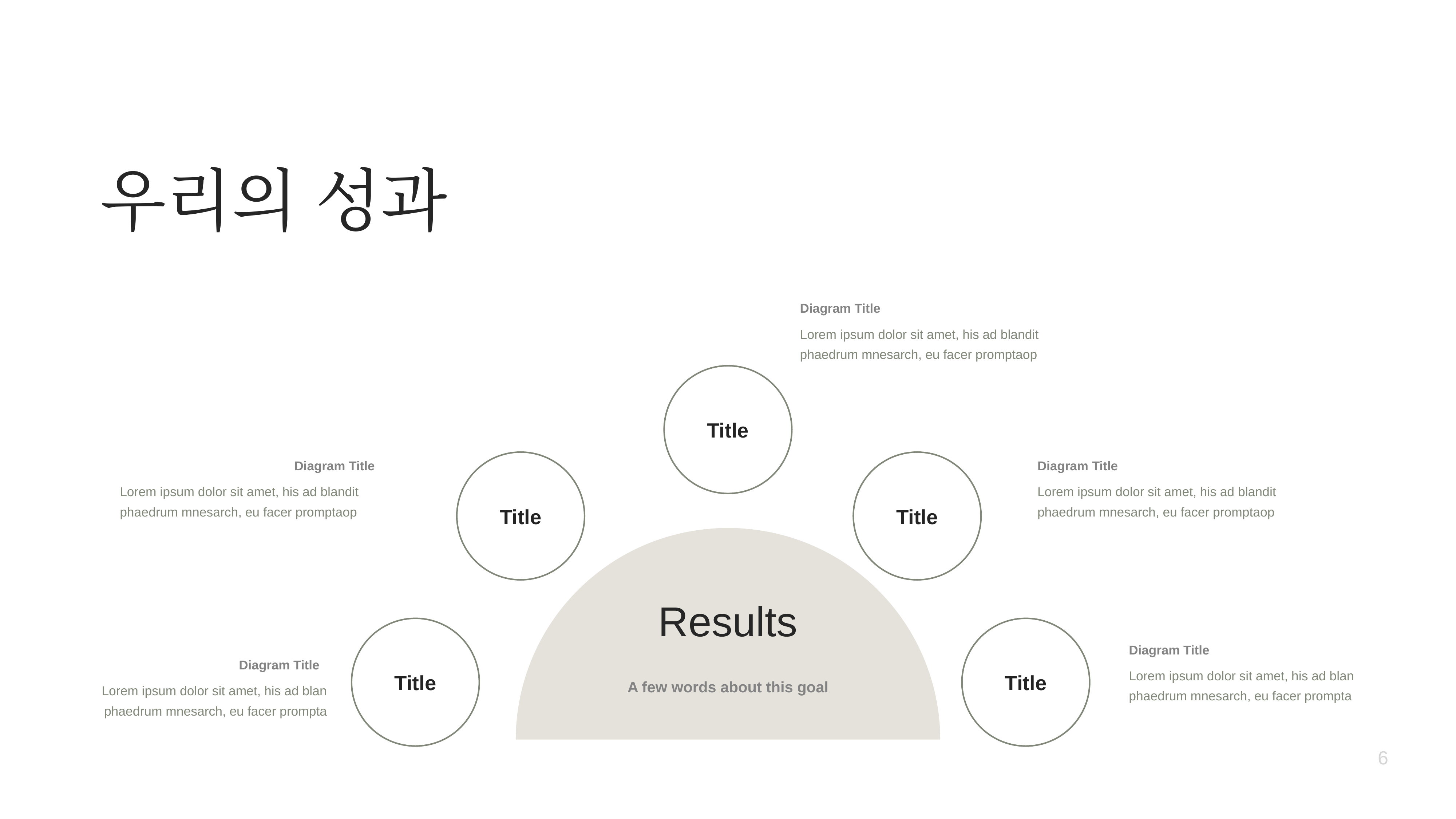

# 우리의 성과
Diagram Title
Lorem ipsum dolor sit amet, his ad blandit phaedrum mnesarch, eu facer promptaop
Title
Diagram Title
Diagram Title
Title
Title
Lorem ipsum dolor sit amet, his ad blandit phaedrum mnesarch, eu facer promptaop
Lorem ipsum dolor sit amet, his ad blandit phaedrum mnesarch, eu facer promptaop

Results
Title
Title
Diagram Title
Diagram Title
Lorem ipsum dolor sit amet, his ad blan phaedrum mnesarch, eu facer prompta
A few words about this goal
Lorem ipsum dolor sit amet, his ad blan phaedrum mnesarch, eu facer prompta
6